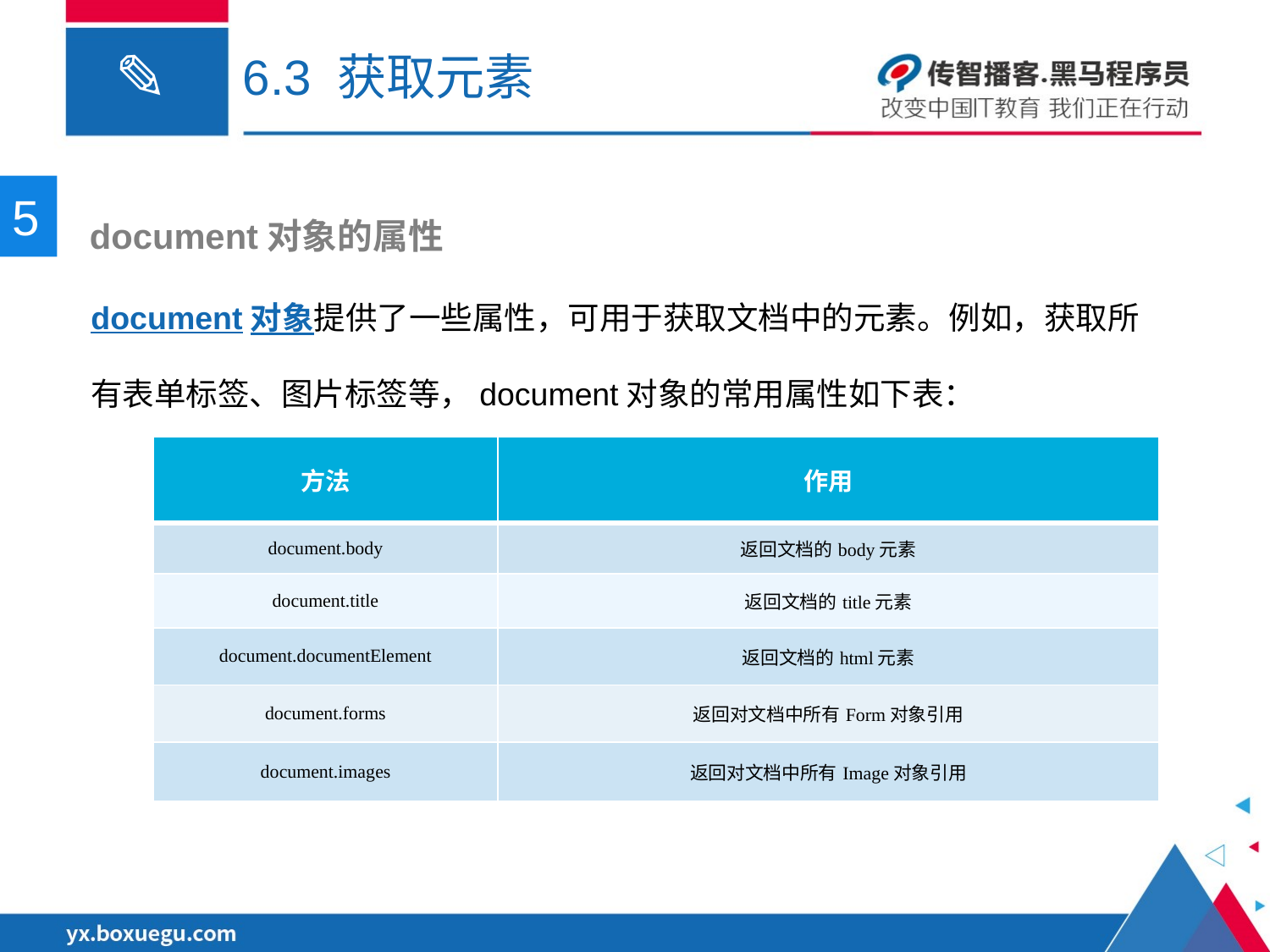

# 6.3 获取元素

5
  document对象的属性
document对象提供了一些属性，可用于获取文档中的元素。例如，获取所有表单标签、图片标签等，document对象的常用属性如下表：
| 方法 | 作用 |
| --- | --- |
| document.body | 返回文档的body元素 |
| document.title | 返回文档的title元素 |
| document.documentElement | 返回文档的html元素 |
| document.forms | 返回对文档中所有Form对象引用 |
| document.images | 返回对文档中所有Image对象引用 |